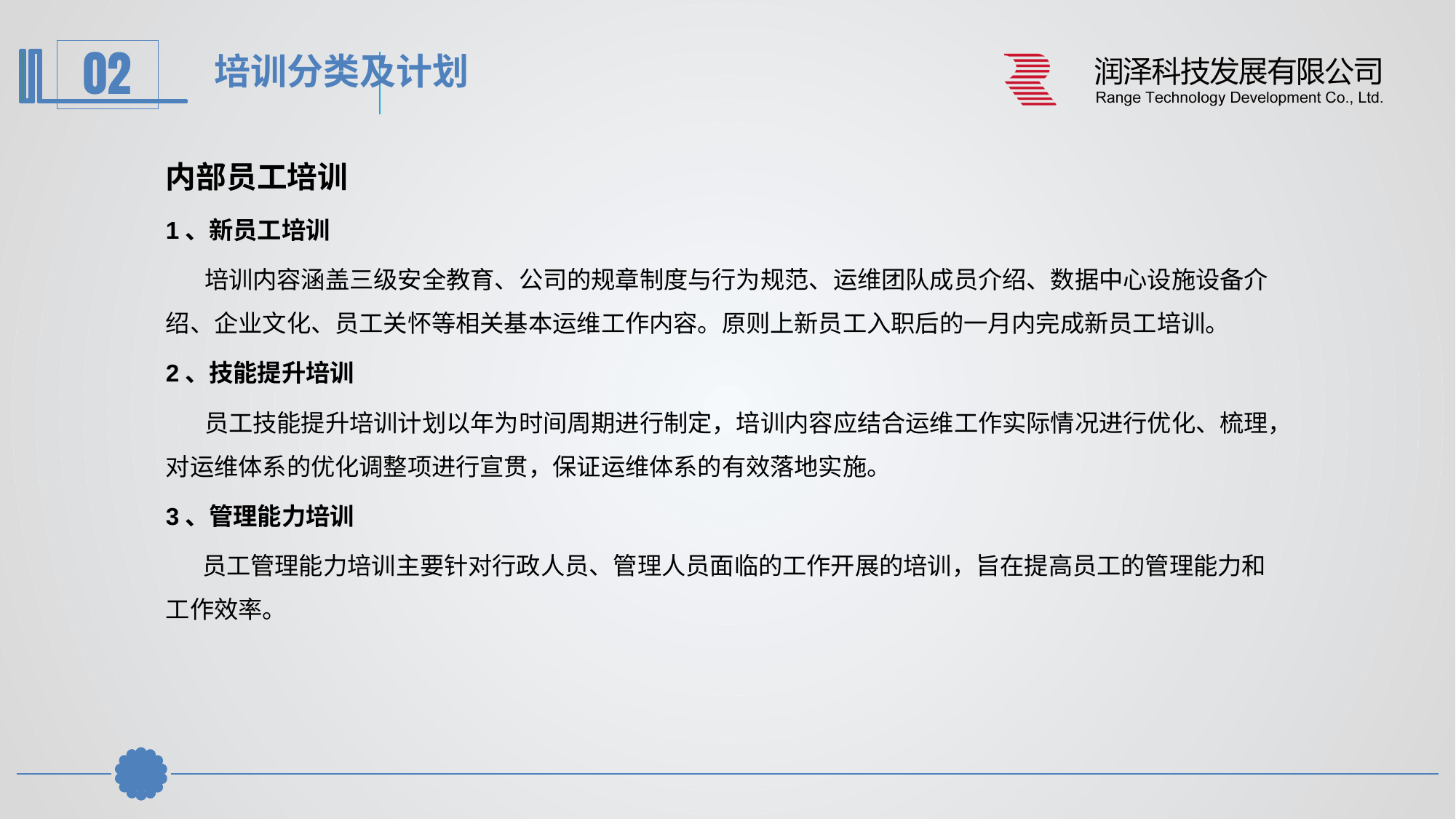

培训分类及计划
内部员工培训
1、新员工培训
      培训内容涵盖三级安全教育、公司的规章制度与行为规范、运维团队成员介绍、数据中心设施设备介绍、企业文化、员工关怀等相关基本运维工作内容。原则上新员工入职后的一月内完成新员工培训。
2、技能提升培训
      员工技能提升培训计划以年为时间周期进行制定，培训内容应结合运维工作实际情况进行优化、梳理，对运维体系的优化调整项进行宣贯，保证运维体系的有效落地实施。
3、管理能力培训
员工管理能力培训主要针对行政人员、管理人员面临的工作开展的培训，旨在提高员工的管理能力和工作效率。
5